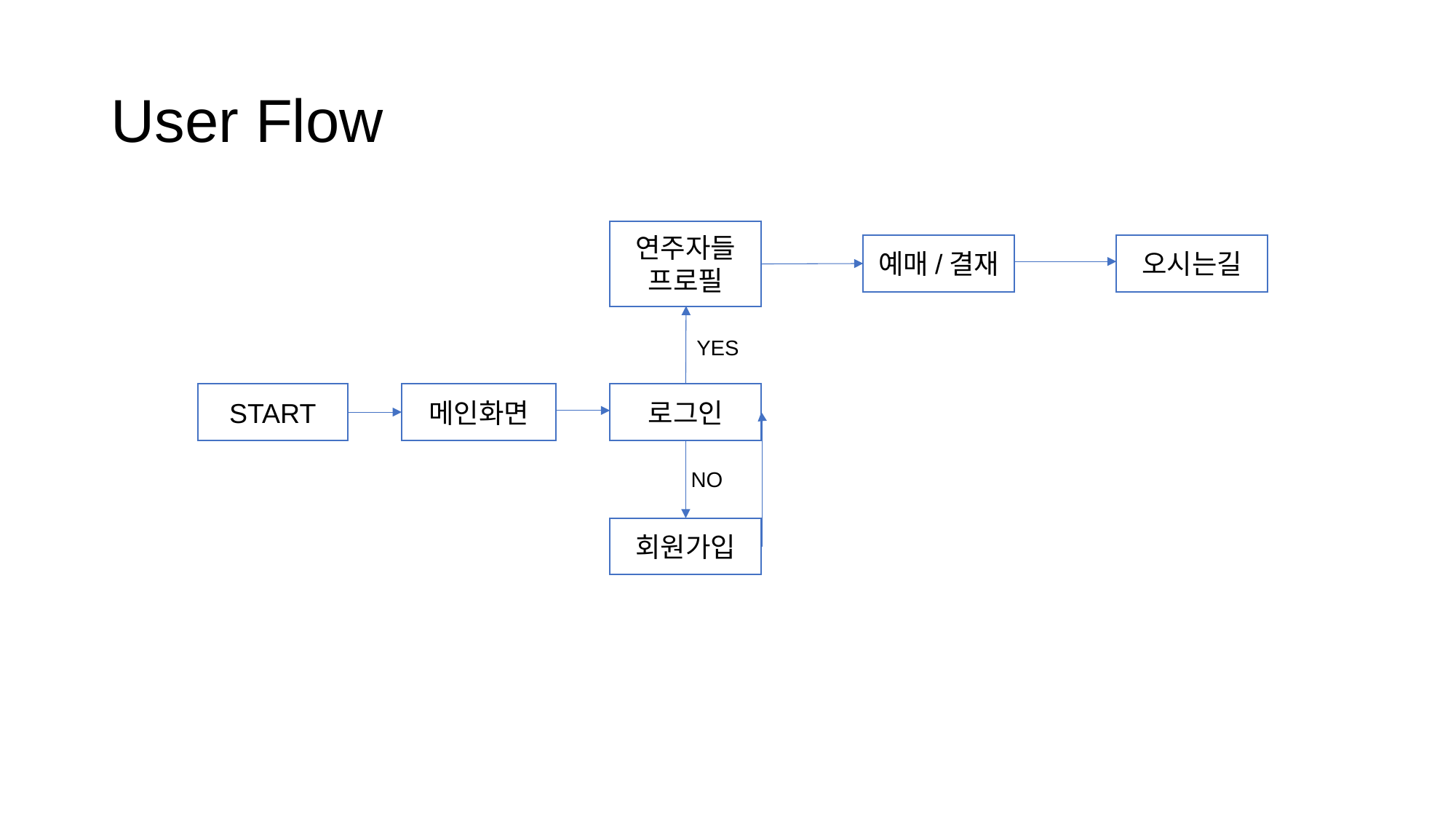

# User Flow
연주자들 프로필
예매/결재
오시는길
YES
START
메인화면
로그인
NO
회원가입